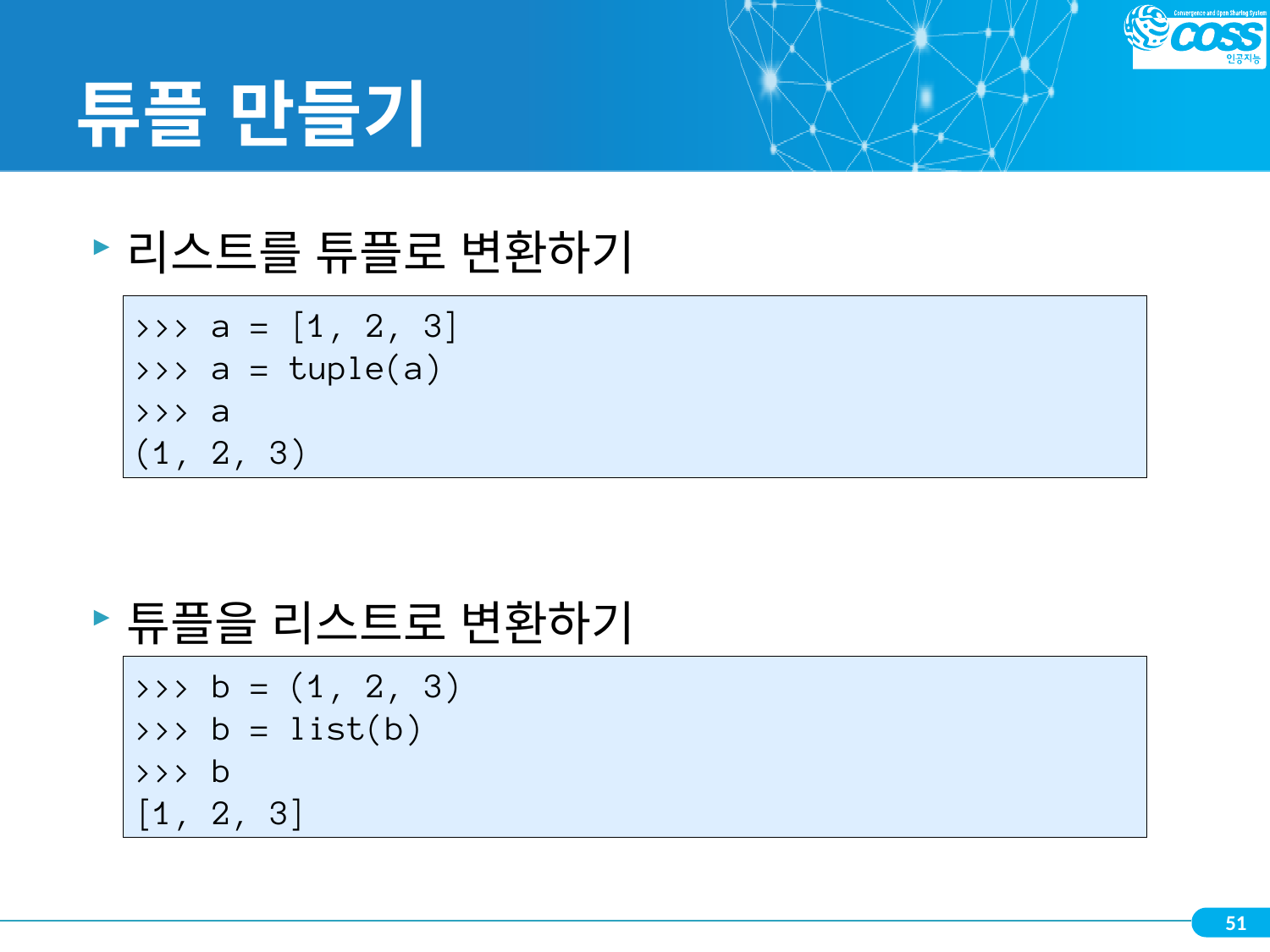

# 튜플 만들기
리스트를 튜플로 변환하기

튜플을 리스트로 변환하기
>>> a = [1, 2, 3]
>>> a = tuple(a)
>>> a
(1, 2, 3)
>>> b = (1, 2, 3)
>>> b = list(b)
>>> b
[1, 2, 3]